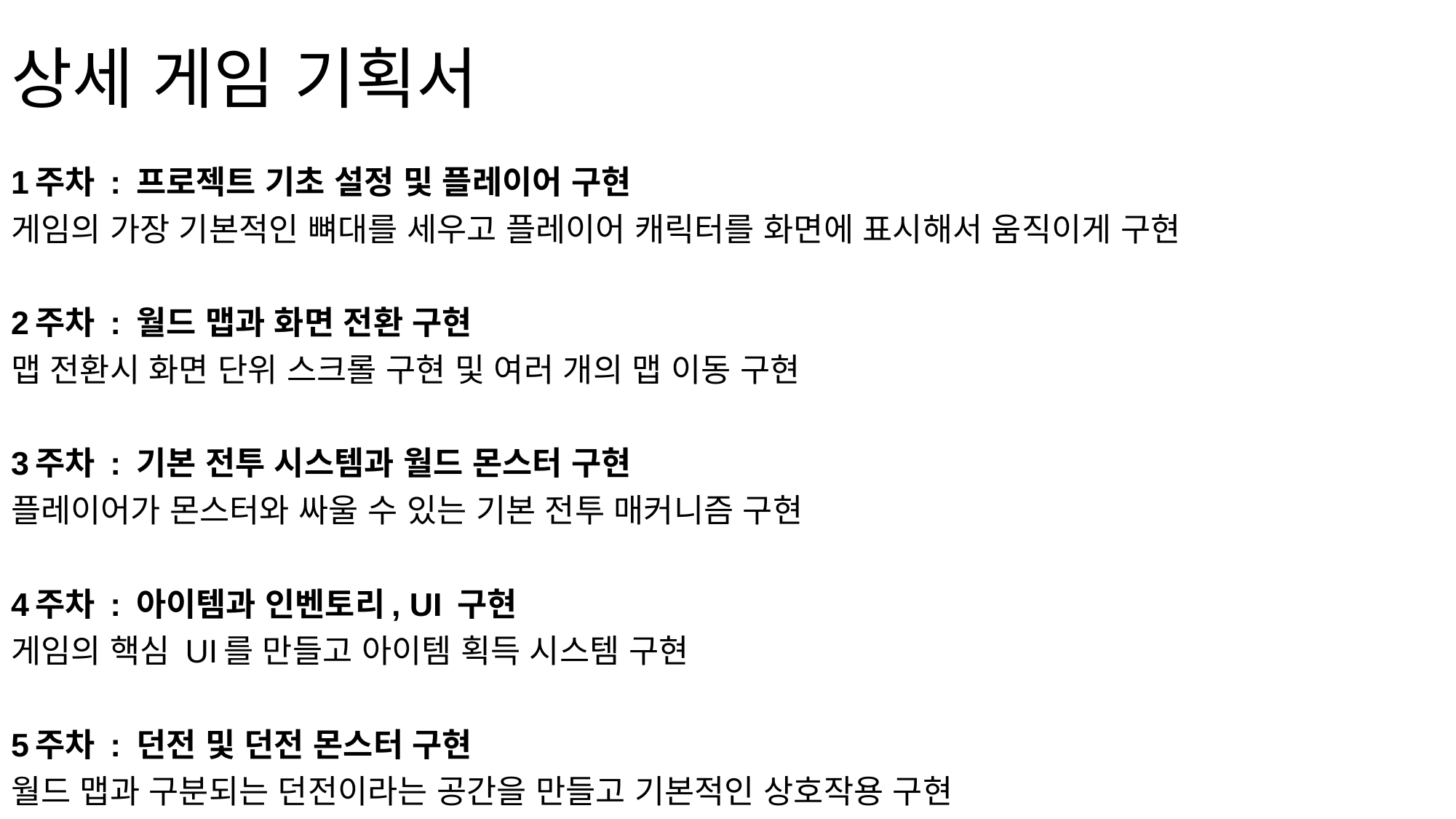

# 상세 게임 기획서
1주차 : 프로젝트 기초 설정 및 플레이어 구현
게임의 가장 기본적인 뼈대를 세우고 플레이어 캐릭터를 화면에 표시해서 움직이게 구현

2주차 : 월드 맵과 화면 전환 구현
맵 전환시 화면 단위 스크롤 구현 및 여러 개의 맵 이동 구현

3주차 : 기본 전투 시스템과 월드 몬스터 구현
플레이어가 몬스터와 싸울 수 있는 기본 전투 매커니즘 구현

4주차 : 아이템과 인벤토리, UI 구현
게임의 핵심 UI를 만들고 아이템 획득 시스템 구현

5주차 : 던전 및 던전 몬스터 구현
월드 맵과 구분되는 던전이라는 공간을 만들고 기본적인 상호작용 구현